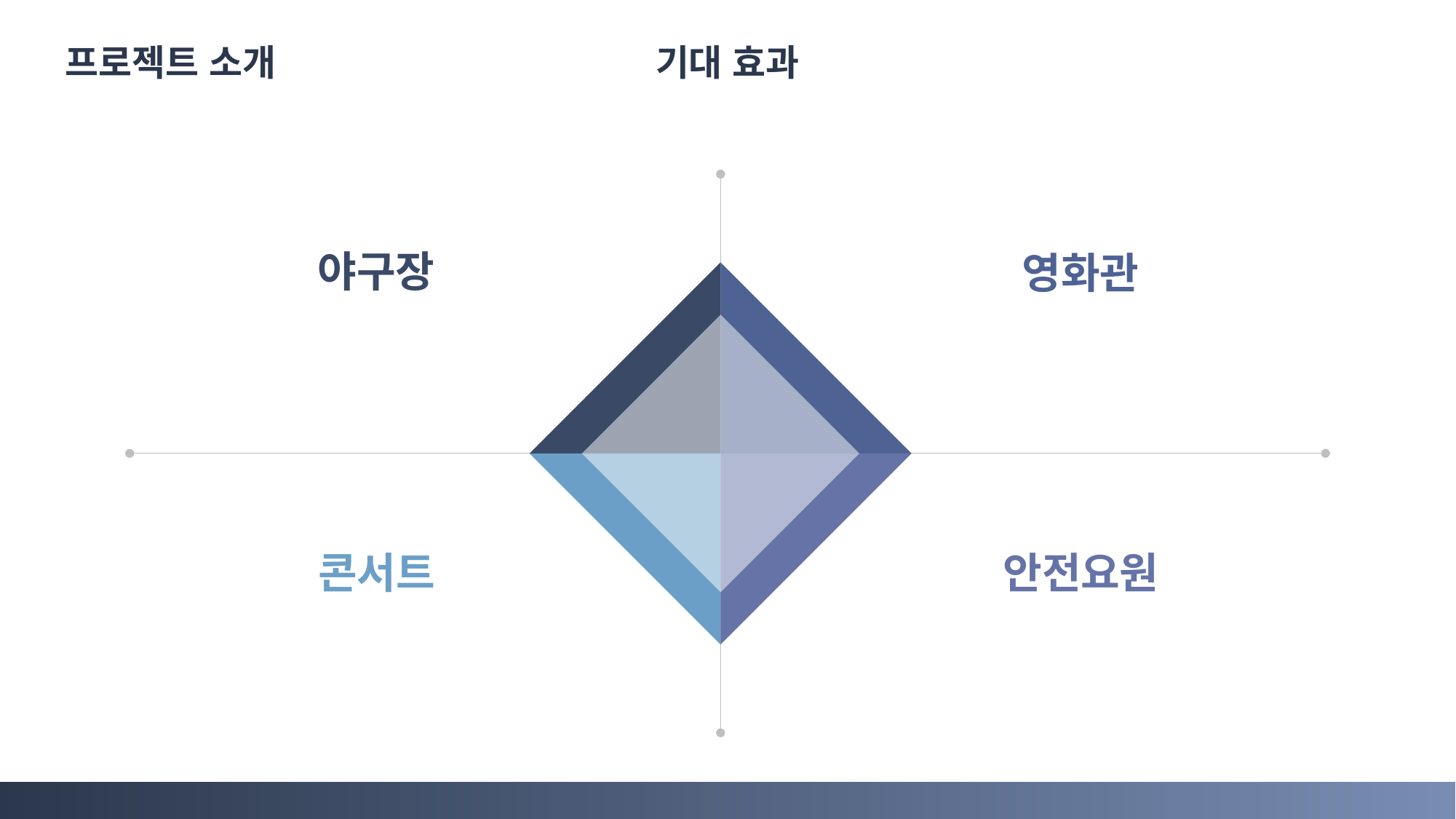

프로젝트 소개
기대 효과
야구장
영화관

콘서트
안전요원